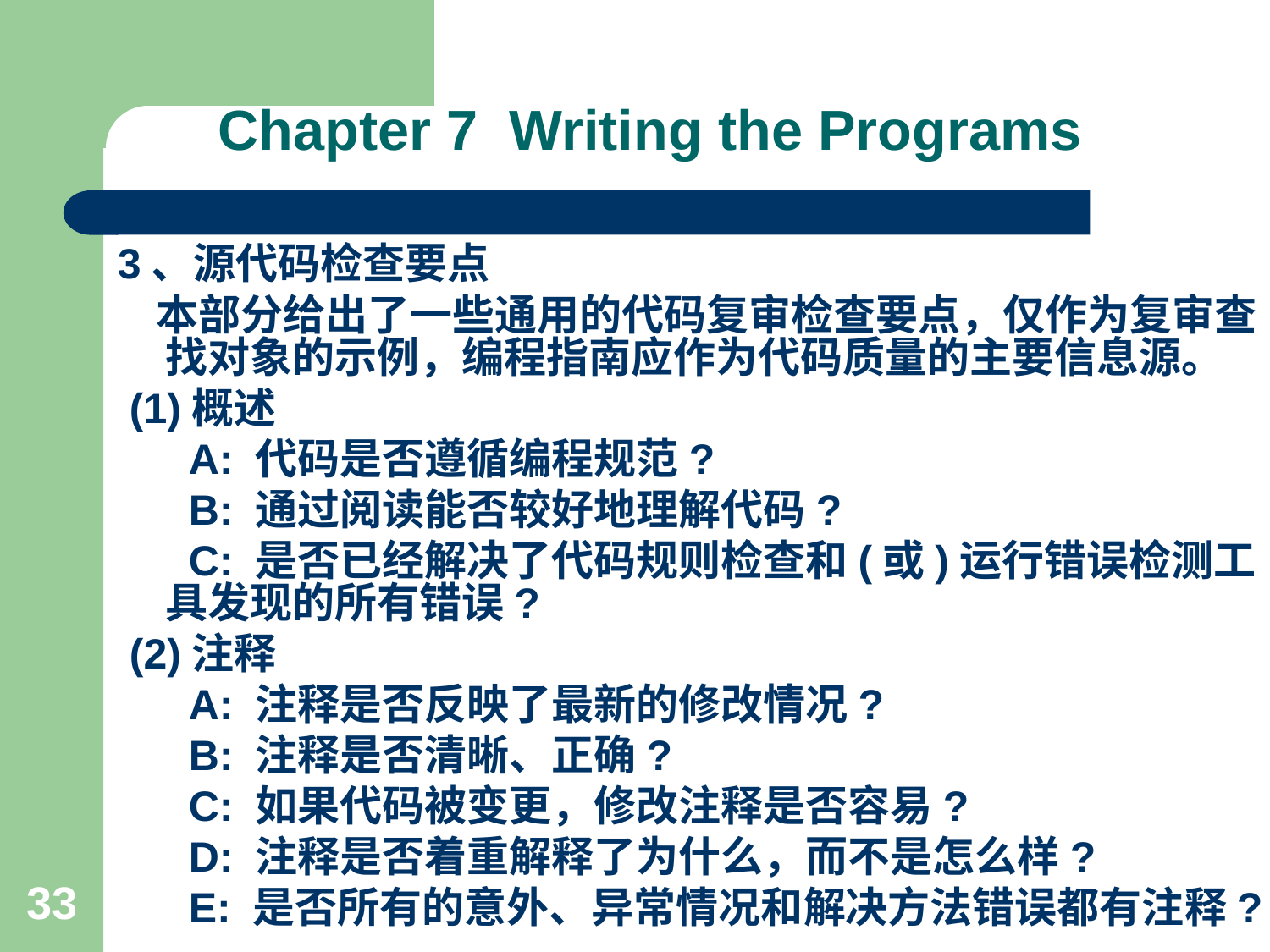

# Chapter 7  Writing the Programs
3、源代码检查要点
   本部分给出了一些通用的代码复审检查要点，仅作为复审查找对象的示例，编程指南应作为代码质量的主要信息源。
 (1)概述
      A: 代码是否遵循编程规范?
      B: 通过阅读能否较好地理解代码?
      C: 是否已经解决了代码规则检查和(或)运行错误检测工具发现的所有错误?
 (2)注释
      A: 注释是否反映了最新的修改情况?
      B: 注释是否清晰、正确?
      C: 如果代码被变更，修改注释是否容易?
      D: 注释是否着重解释了为什么，而不是怎么样?
      E: 是否所有的意外、异常情况和解决方法错误都有注释?
33